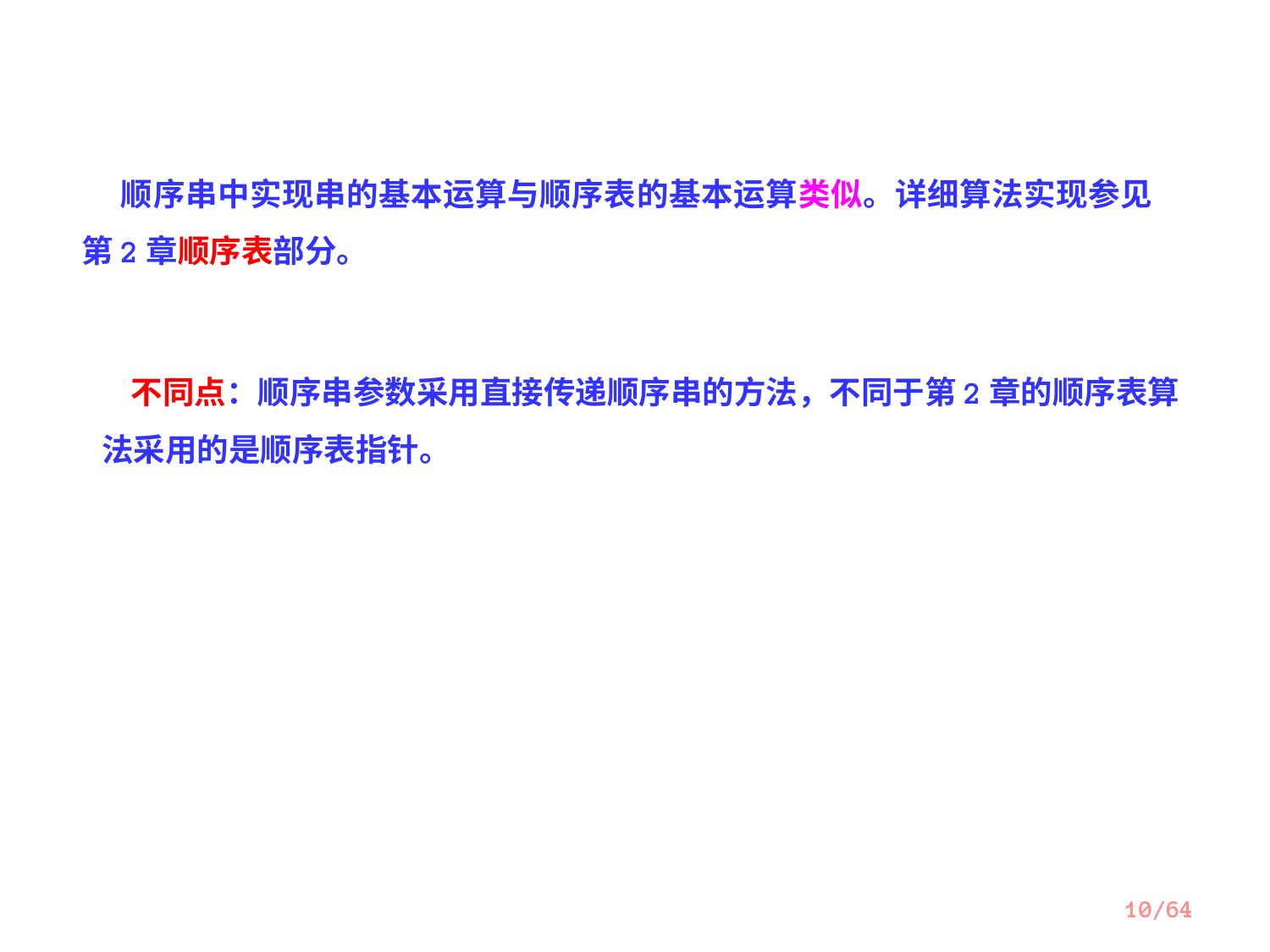

顺序串中实现串的基本运算与顺序表的基本运算类似。详细算法实现参见第2章顺序表部分。
   不同点：顺序串参数采用直接传递顺序串的方法，不同于第2章的顺序表算法采用的是顺序表指针。
10/64